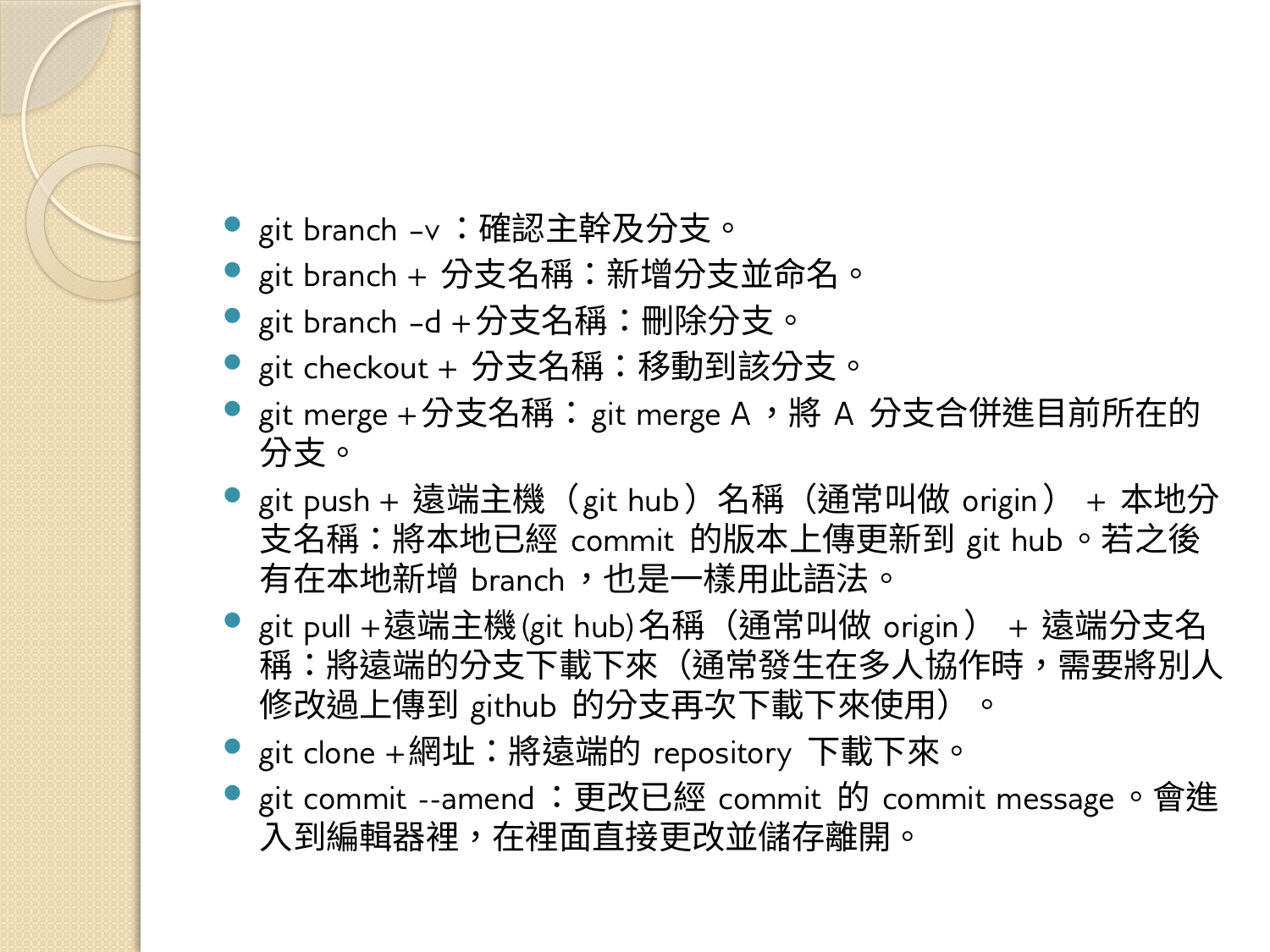

#
git branch –v：確認主幹及分支。
git branch + 分支名稱：新增分支並命名。
git branch –d +分支名稱：刪除分支。
git checkout + 分支名稱：移動到該分支。
git merge +分支名稱：git merge A，將 A 分支合併進目前所在的分支。
git push + 遠端主機（git hub）名稱（通常叫做 origin） + 本地分支名稱：將本地已經 commit 的版本上傳更新到 git hub。若之後有在本地新增 branch，也是一樣用此語法。
git pull +遠端主機(git hub)名稱（通常叫做 origin） + 遠端分支名稱：將遠端的分支下載下來（通常發生在多人協作時，需要將別人修改過上傳到 github 的分支再次下載下來使用）。
git clone +網址：將遠端的 repository 下載下來。
git commit --amend：更改已經 commit 的 commit message。會進入到編輯器裡，在裡面直接更改並儲存離開。